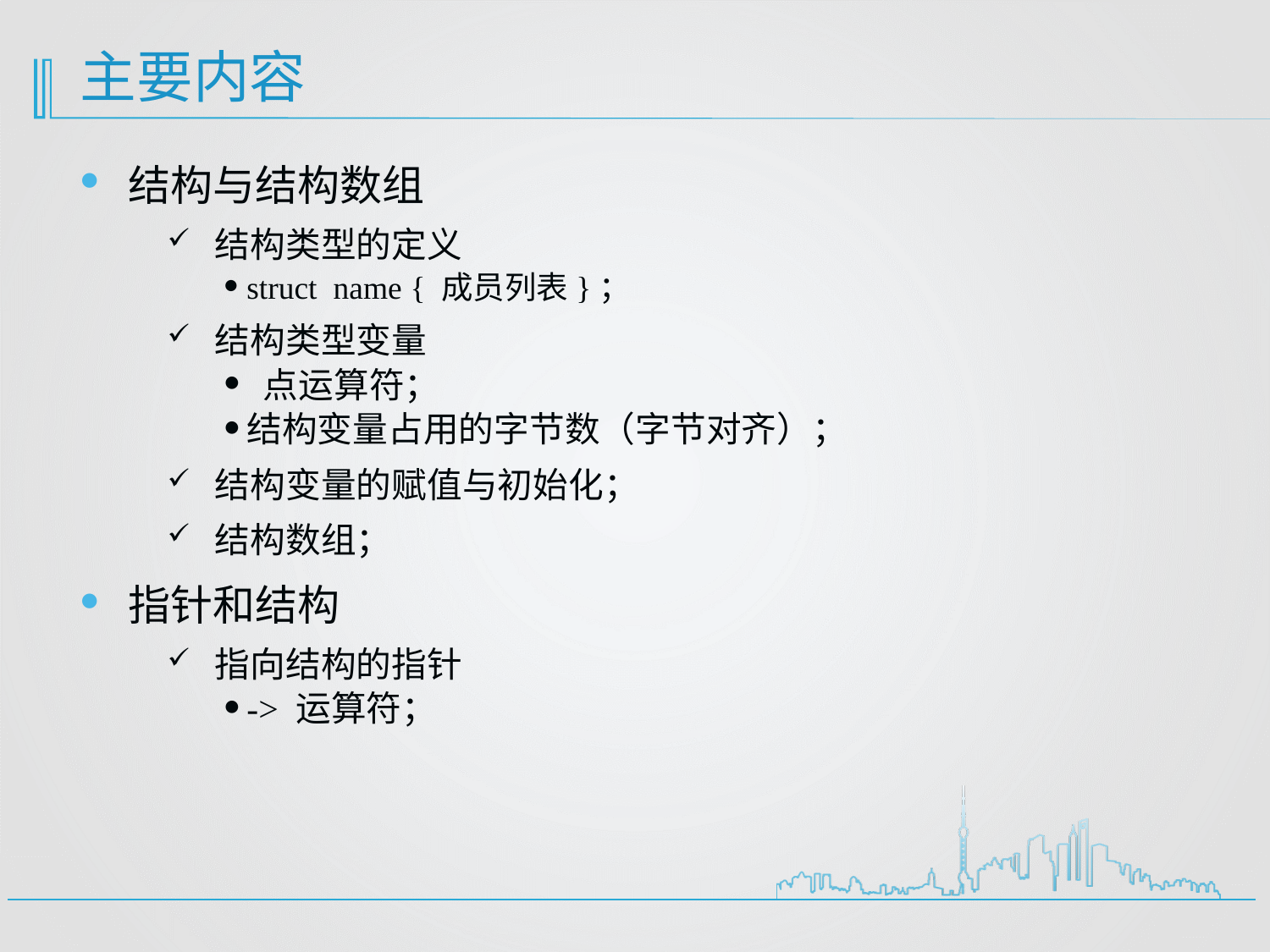

# 主要内容
结构与结构数组
结构类型的定义
struct  name { 成员列表}；
结构类型变量
 点运算符；
结构变量占用的字节数（字节对齐）；
结构变量的赋值与初始化；
结构数组；
指针和结构
指向结构的指针
-> 运算符；